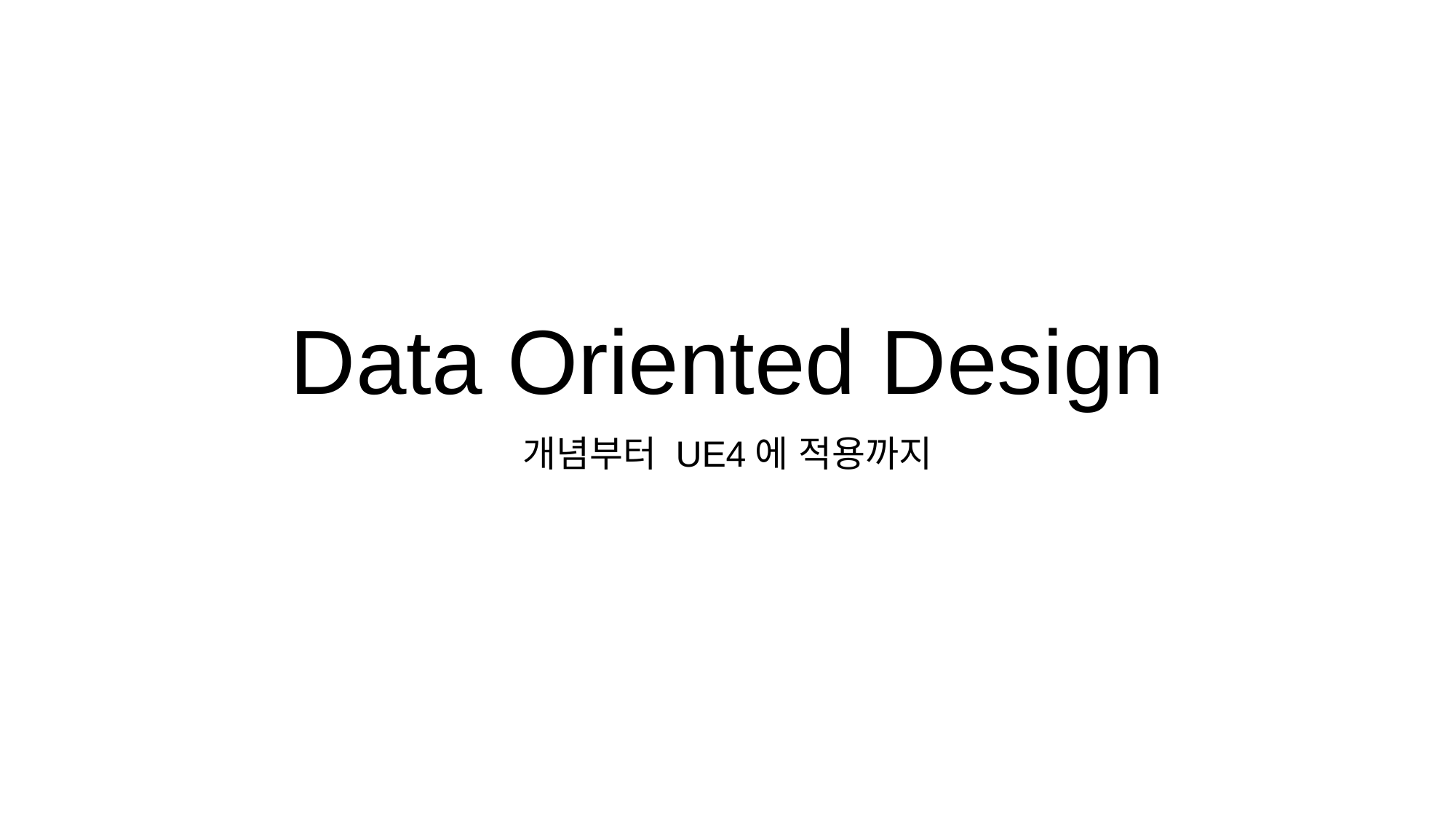

# Data Oriented Design
개념부터 UE4에 적용까지